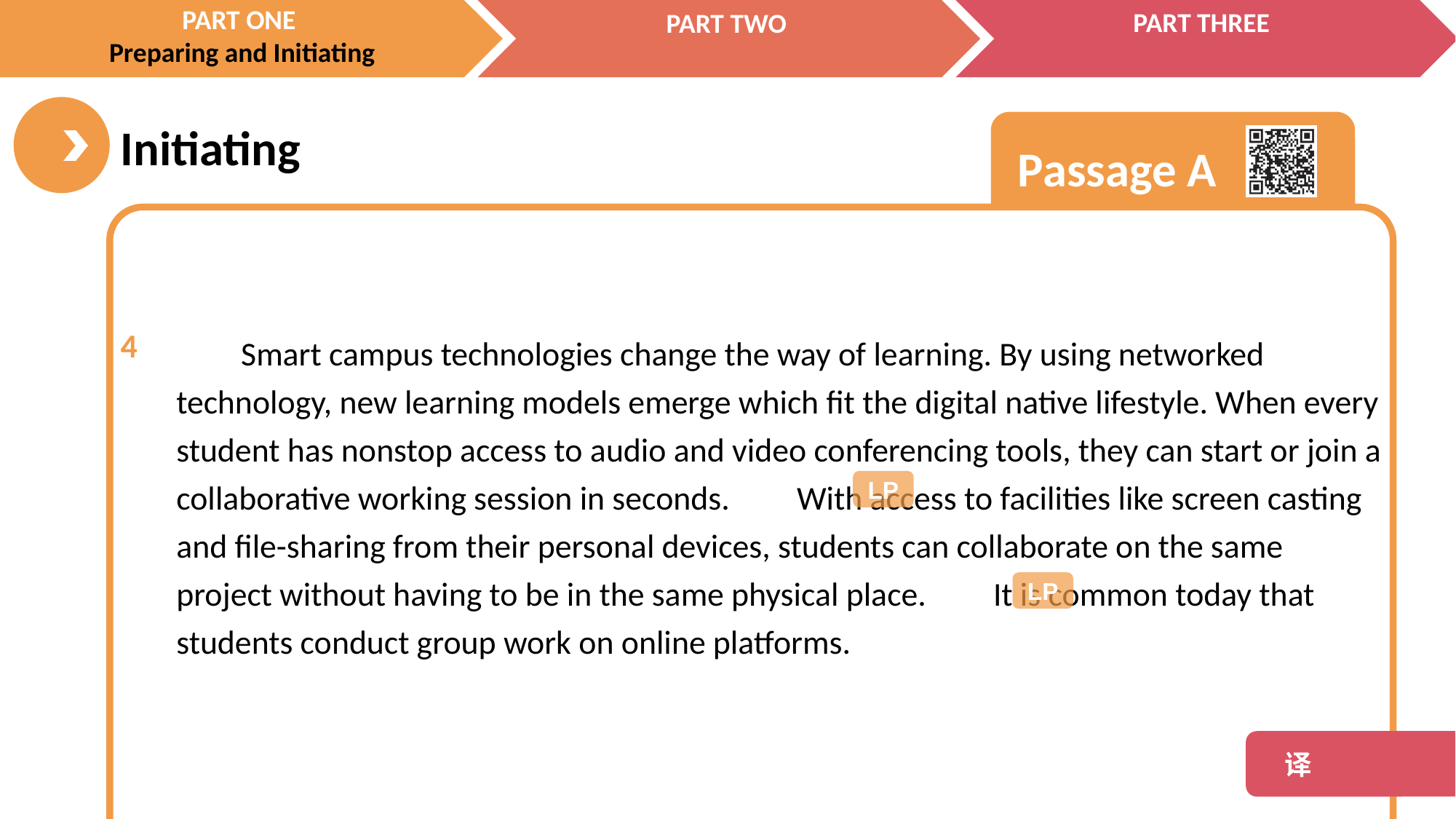

4

Smart campus technologies change the way of learning. By using networked technology, new learning models emerge which fit the digital native lifestyle. When every student has nonstop access to audio and video conferencing tools, they can start or join a collaborative working session in seconds.         With access to facilities like screen casting and file-sharing from their personal devices, students can collaborate on the same project without having to be in the same physical place.         It is common today that students conduct group work on online platforms.
LP
LP
   译